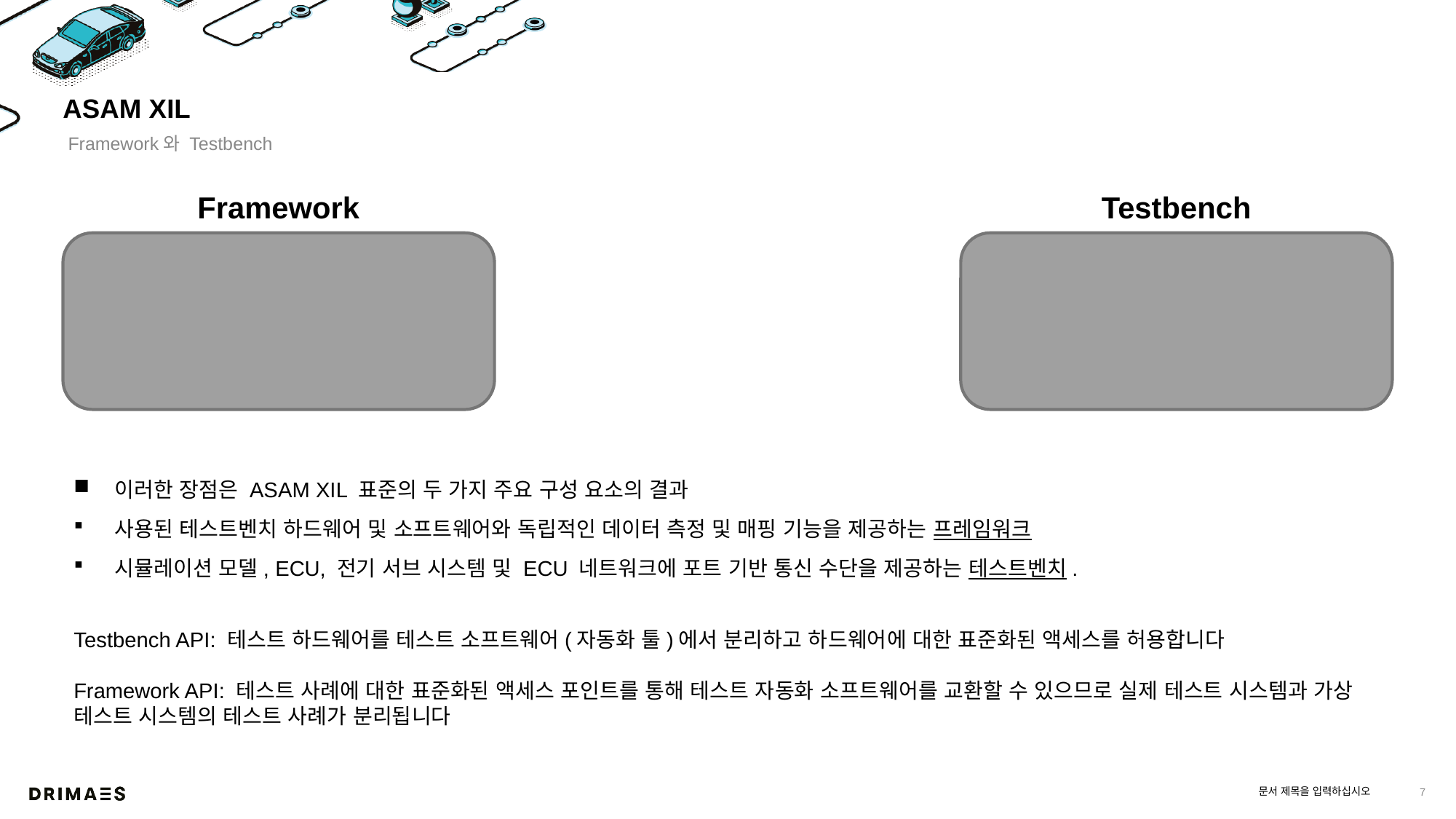

# ASAM XIL
 Framework와 Testbench
Framework
Testbench

이러한 장점은 ASAM XIL 표준의 두 가지 주요 구성 요소의 결과
사용된 테스트벤치 하드웨어 및 소프트웨어와 독립적인 데이터 측정 및 매핑 기능을 제공하는 프레임워크
시뮬레이션 모델, ECU, 전기 서브 시스템 및 ECU 네트워크에 포트 기반 통신 수단을 제공하는 테스트벤치.
Testbench API: 테스트 하드웨어를 테스트 소프트웨어(자동화 툴)에서 분리하고 하드웨어에 대한 표준화된 액세스를 허용합니다
Framework API: 테스트 사례에 대한 표준화된 액세스 포인트를 통해 테스트 자동화 소프트웨어를 교환할 수 있으므로 실제 테스트 시스템과 가상 테스트 시스템의 테스트 사례가 분리됩니다
문서 제목을 입력하십시오